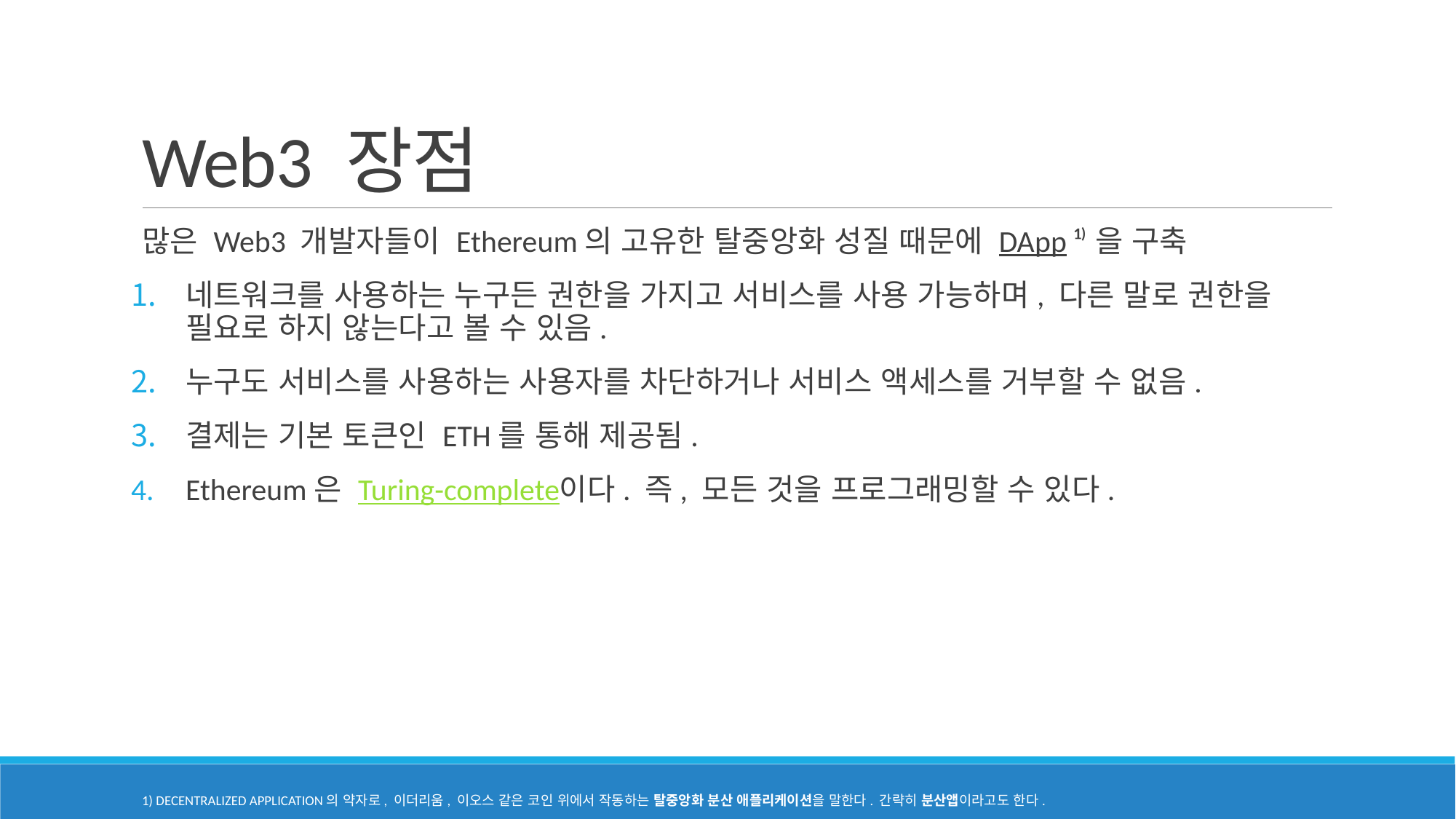

# Web3 장점
많은 Web3 개발자들이 Ethereum의 고유한 탈중앙화 성질 때문에 DApp ¹⁾을 구축
네트워크를 사용하는 누구든 권한을 가지고 서비스를 사용 가능하며, 다른 말로 권한을 필요로 하지 않는다고 볼 수 있음.
누구도 서비스를 사용하는 사용자를 차단하거나 서비스 액세스를 거부할 수 없음.
결제는 기본 토큰인 ETH를 통해 제공됨.
Ethereum은 Turing-complete이다. 즉, 모든 것을 프로그래밍할 수 있다.
1) Decentralized Application의 약자로, 이더리움, 이오스 같은 코인 위에서 작동하는 탈중앙화 분산 애플리케이션을 말한다. 간략히 분산앱이라고도 한다.